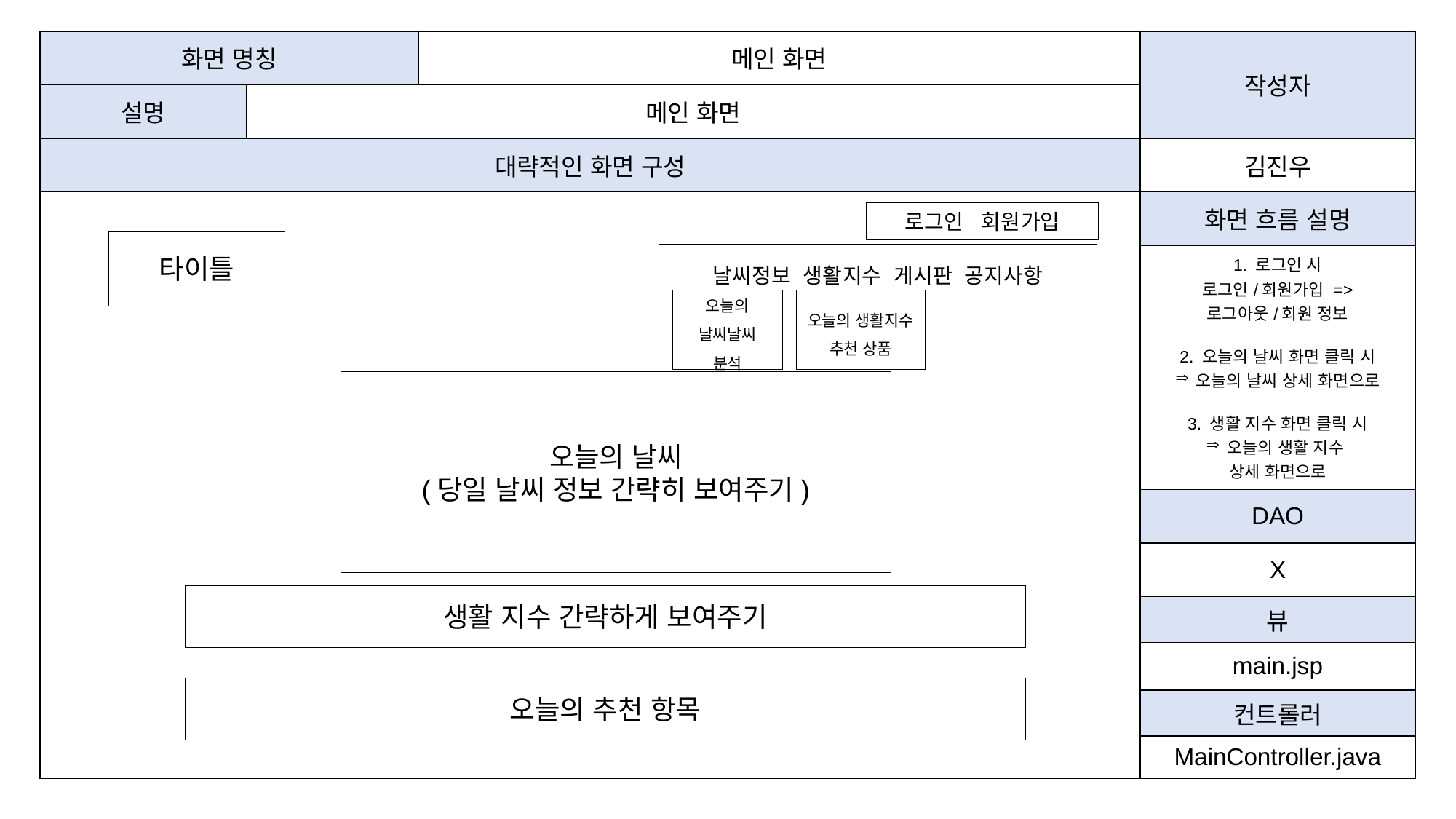

| 화면 명칭 |  | 메인 화면 | 작성자 |
| --- | --- | --- | --- |
| 설명 | 메인 화면 |  |  |
| 대략적인 화면 구성 |  |  | 김진우 |
|  |  |  | 화면 흐름 설명 |
|  |  |  | 1. 로그인 시 로그인/회원가입 => 로그아웃/회원 정보 2. 오늘의 날씨 화면 클릭 시 오늘의 날씨 상세 화면으로 3. 생활 지수 화면 클릭 시 오늘의 생활 지수 상세 화면으로 |
|  |  |  | DAO |
|  |  |  | X |
|  |  |  | 뷰 |
|  |  |  | main.jsp |
|  |  |  | 컨트롤러 |
|  |  |  | MainController.java |
로그인   회원가입
타이틀
날씨정보  생활지수  게시판  공지사항
오늘의 날씨날씨 분석
오늘의 생활지수
추천 상품
오늘의 날씨
(당일 날씨 정보 간략히 보여주기)
생활 지수 간략하게 보여주기
오늘의 추천 항목